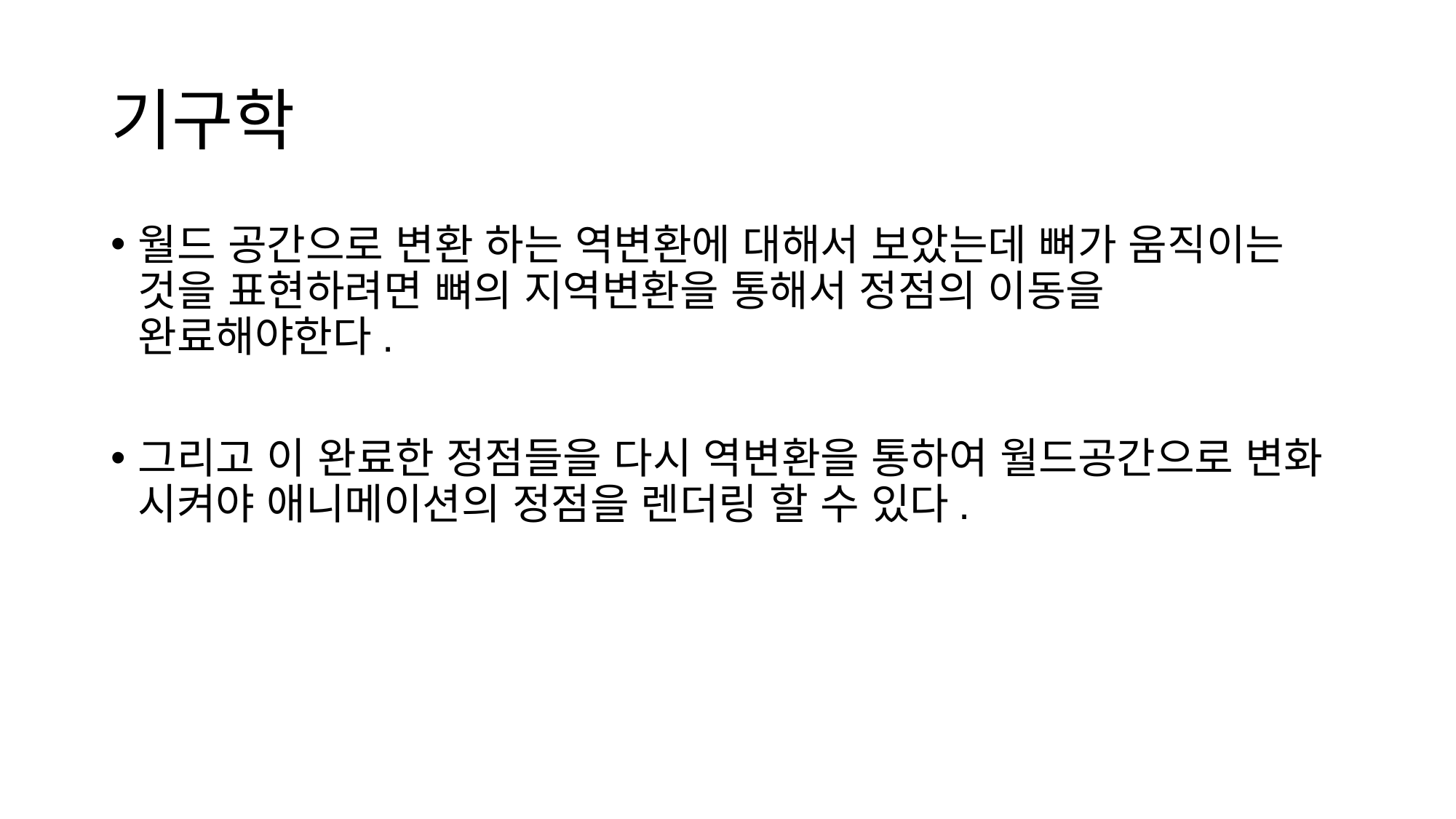

# 기구학
월드 공간으로 변환 하는 역변환에 대해서 보았는데 뼈가 움직이는 것을 표현하려면 뼈의 지역변환을 통해서 정점의 이동을 완료해야한다.

그리고 이 완료한 정점들을 다시 역변환을 통하여 월드공간으로 변화 시켜야 애니메이션의 정점을 렌더링 할 수 있다.